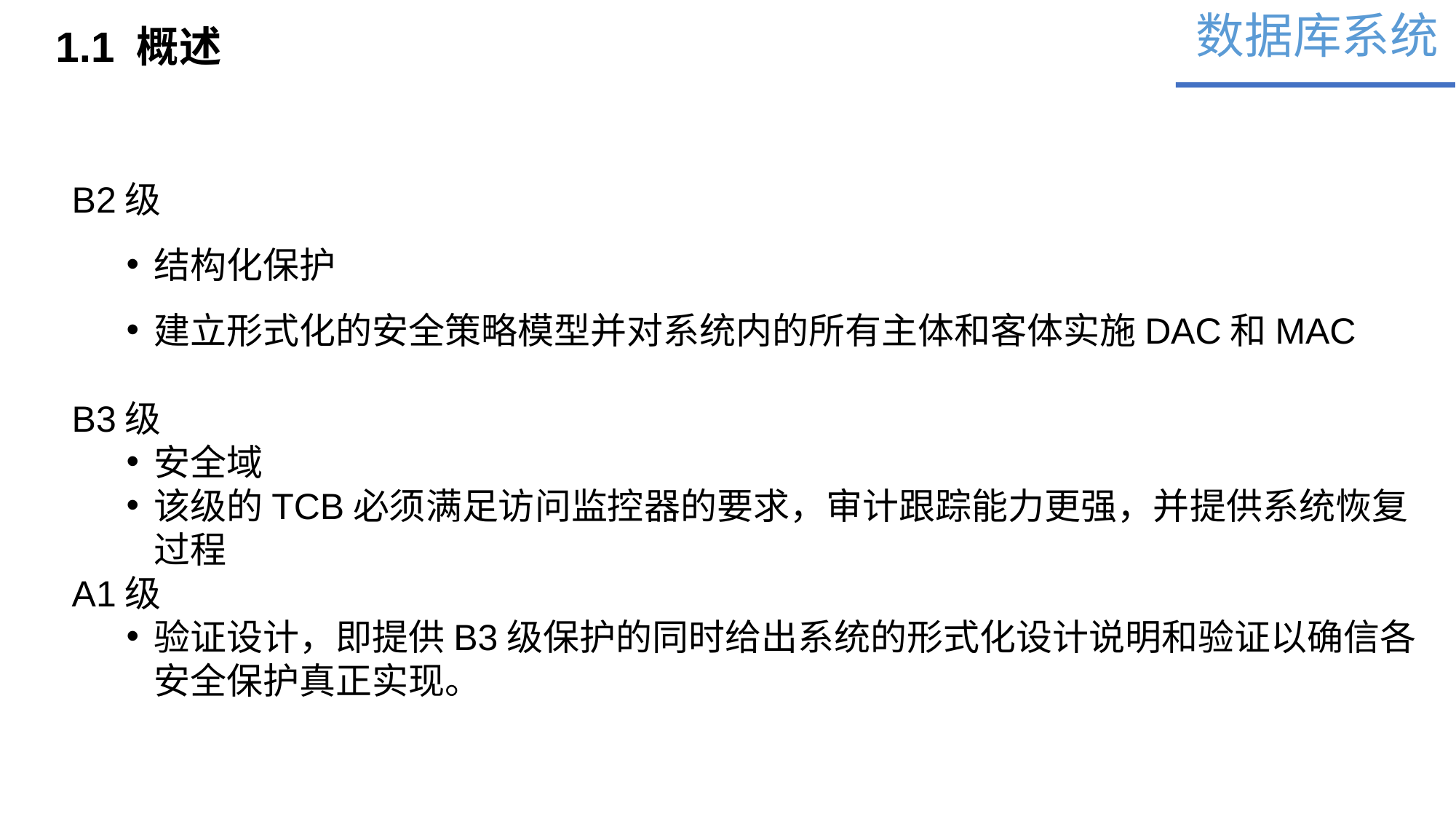

数据库系统
1.1 概述

B2级
结构化保护
建立形式化的安全策略模型并对系统内的所有主体和客体实施DAC和MAC

B3级
安全域
该级的TCB必须满足访问监控器的要求，审计跟踪能力更强，并提供系统恢复过程
A1级
验证设计，即提供B3级保护的同时给出系统的形式化设计说明和验证以确信各安全保护真正实现。